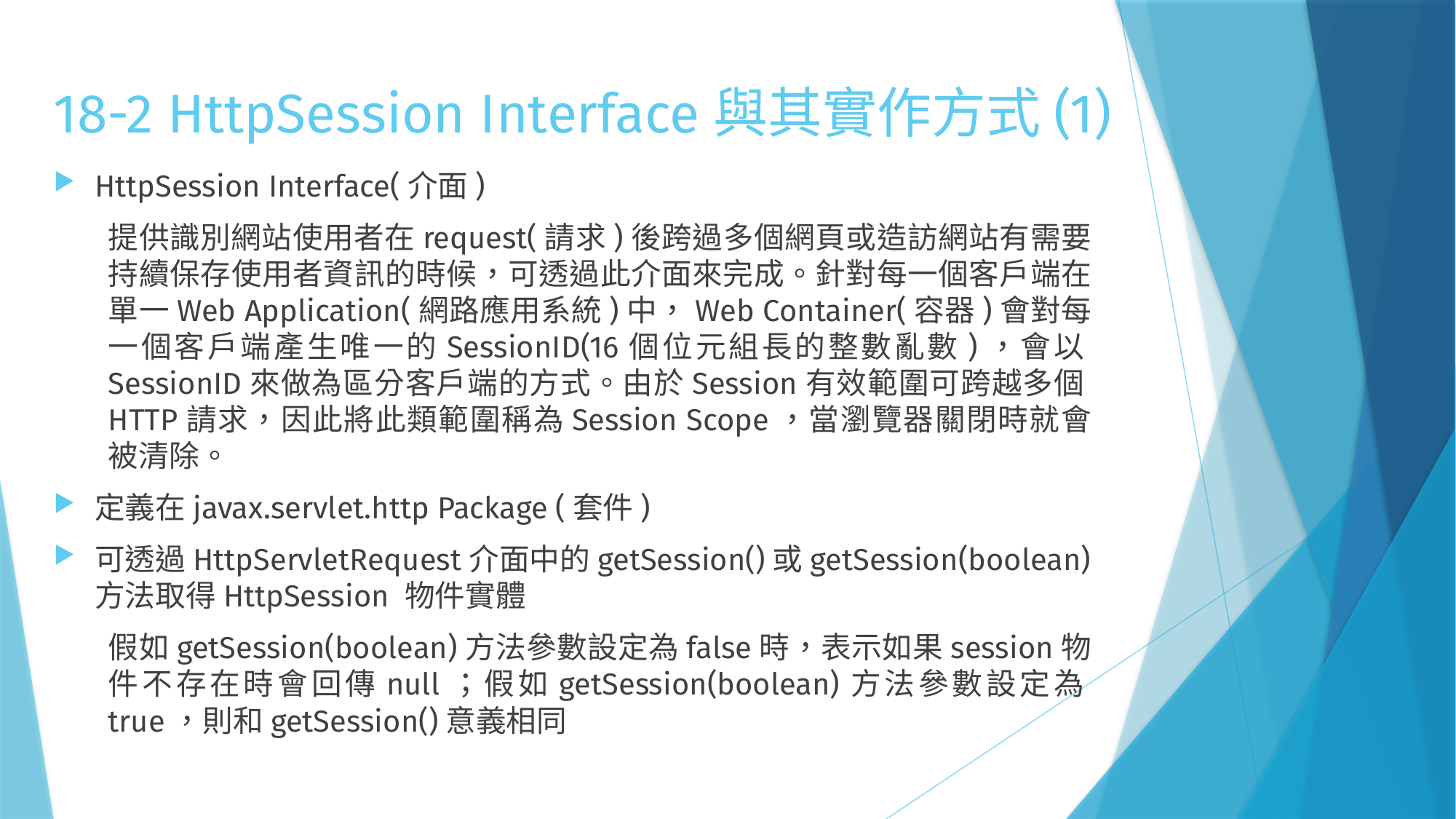

# 18-2 HttpSession Interface與其實作方式(1)
HttpSession Interface(介面)
提供識別網站使用者在request(請求)後跨過多個網頁或造訪網站有需要持續保存使用者資訊的時候，可透過此介面來完成。針對每一個客戶端在單一Web Application(網路應用系統)中，Web Container(容器)會對每一個客戶端產生唯一的SessionID(16個位元組長的整數亂數)，會以SessionID來做為區分客戶端的方式。由於Session有效範圍可跨越多個HTTP請求，因此將此類範圍稱為Session Scope，當瀏覽器關閉時就會被清除。
定義在javax.servlet.http Package (套件)
可透過HttpServletRequest介面中的getSession()或getSession(boolean)方法取得HttpSession 物件實體
假如getSession(boolean)方法參數設定為false時，表示如果session物件不存在時會回傳null；假如getSession(boolean)方法參數設定為true，則和getSession()意義相同